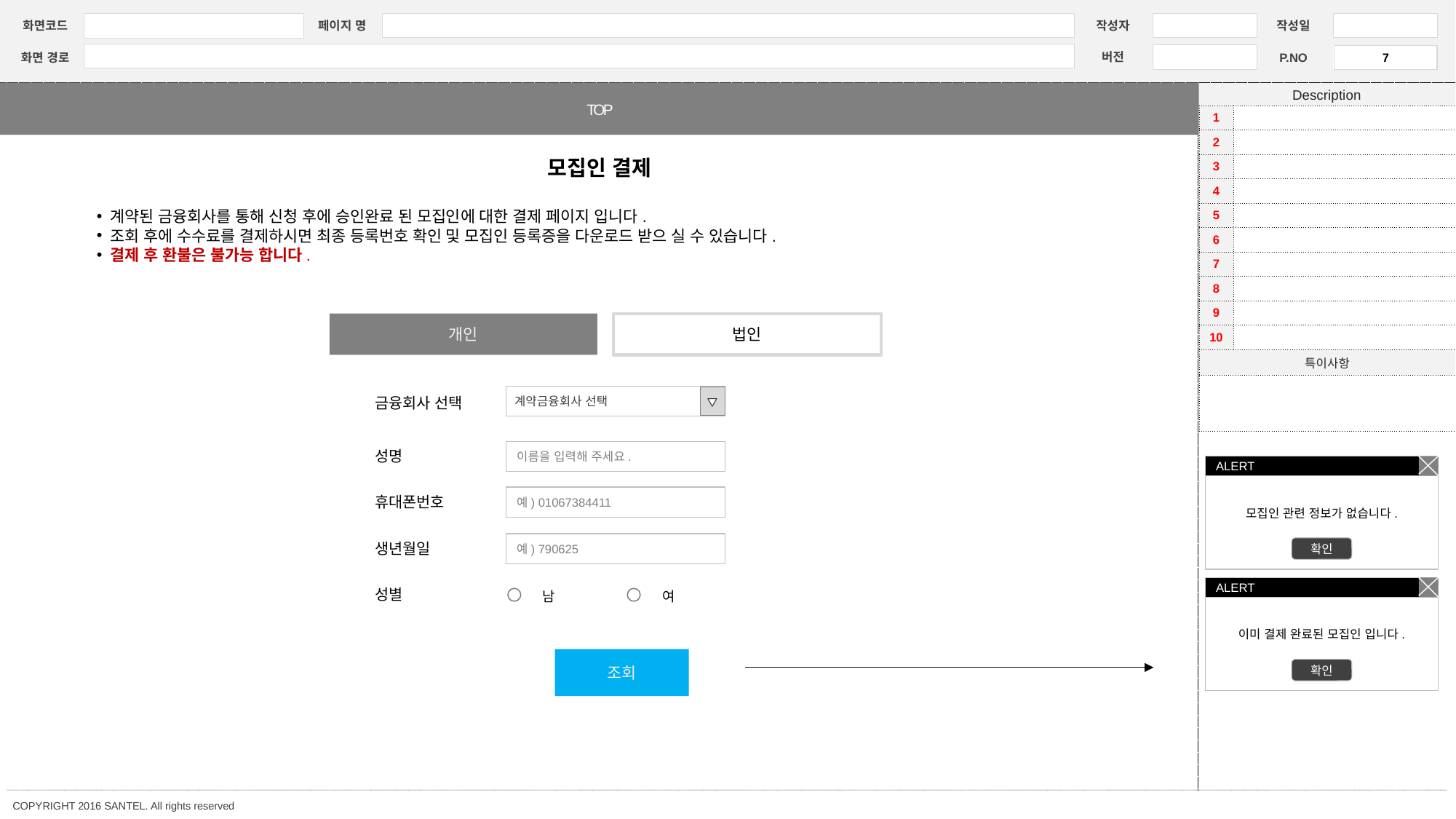

TOP
| 1 |  |
| --- | --- |
| 2 |  |
| 3 |  |
| 4 |  |
| 5 |  |
| 6 |  |
| 7 |  |
| 8 |  |
| 9 |  |
| 10 |  |
| 특이사항 |  |
|  |  |
모집인 결제
 계약된 금융회사를 통해 신청 후에 승인완료 된 모집인에 대한 결제 페이지 입니다.
 조회 후에 수수료를 결제하시면 최종 등록번호 확인 및 모집인 등록증을 다운로드 받으 실 수 있습니다.
 결제 후 환불은 불가능 합니다.
개인
법인
계약금융회사 선택

금융회사 선택

성명
이름을 입력해 주세요.
ALERT

모집인 관련 정보가 없습니다.
휴대폰번호
예) 01067384411
생년월일
예) 790625
확인
ALERT

이미 결제 완료된 모집인 입니다.
성별
남
여

조회
확인